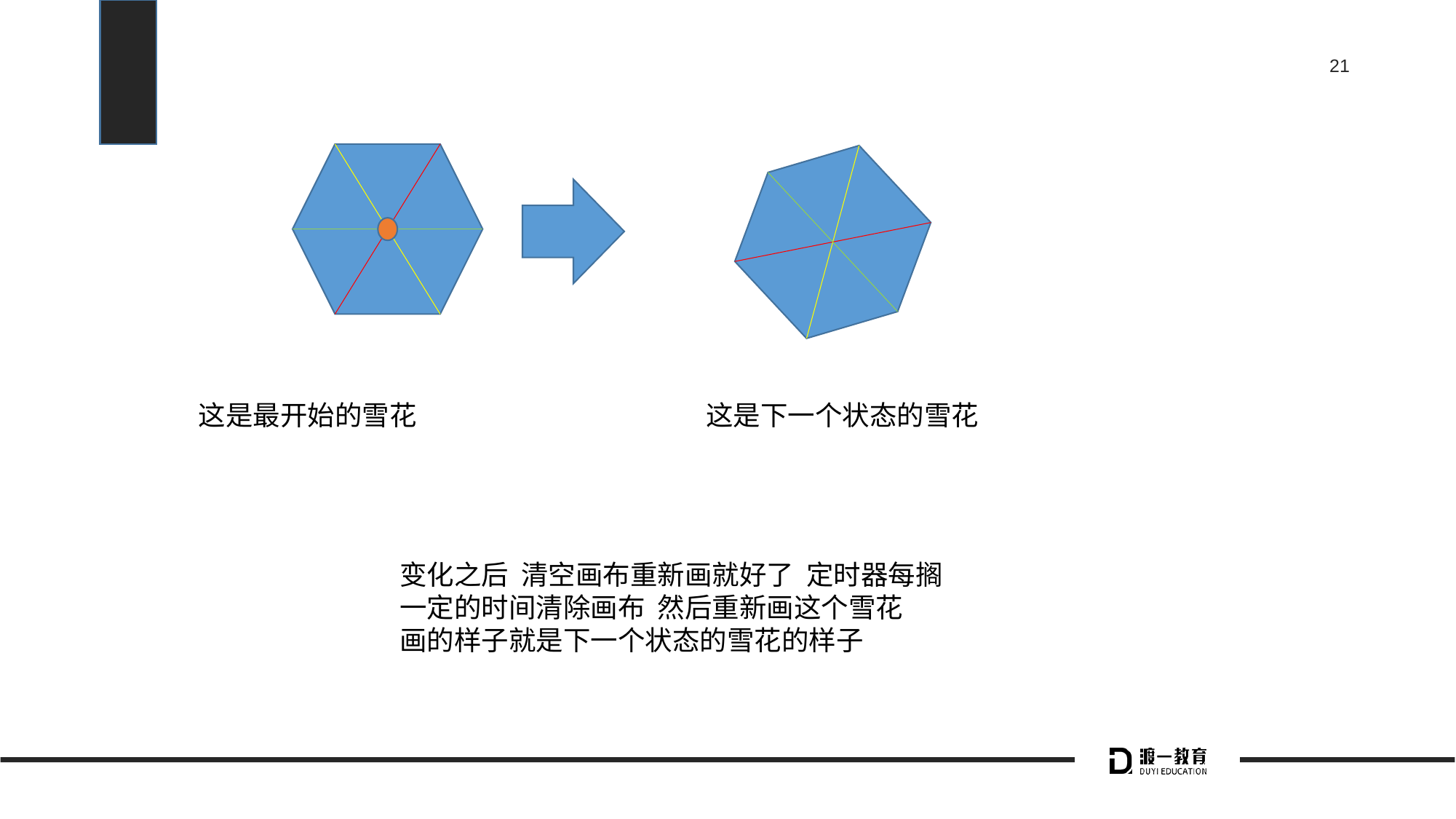

这是最开始的雪花
这是下一个状态的雪花
变化之后  清空画布重新画就好了  定时器每搁一定的时间清除画布  然后重新画这个雪花   画的样子就是下一个状态的雪花的样子